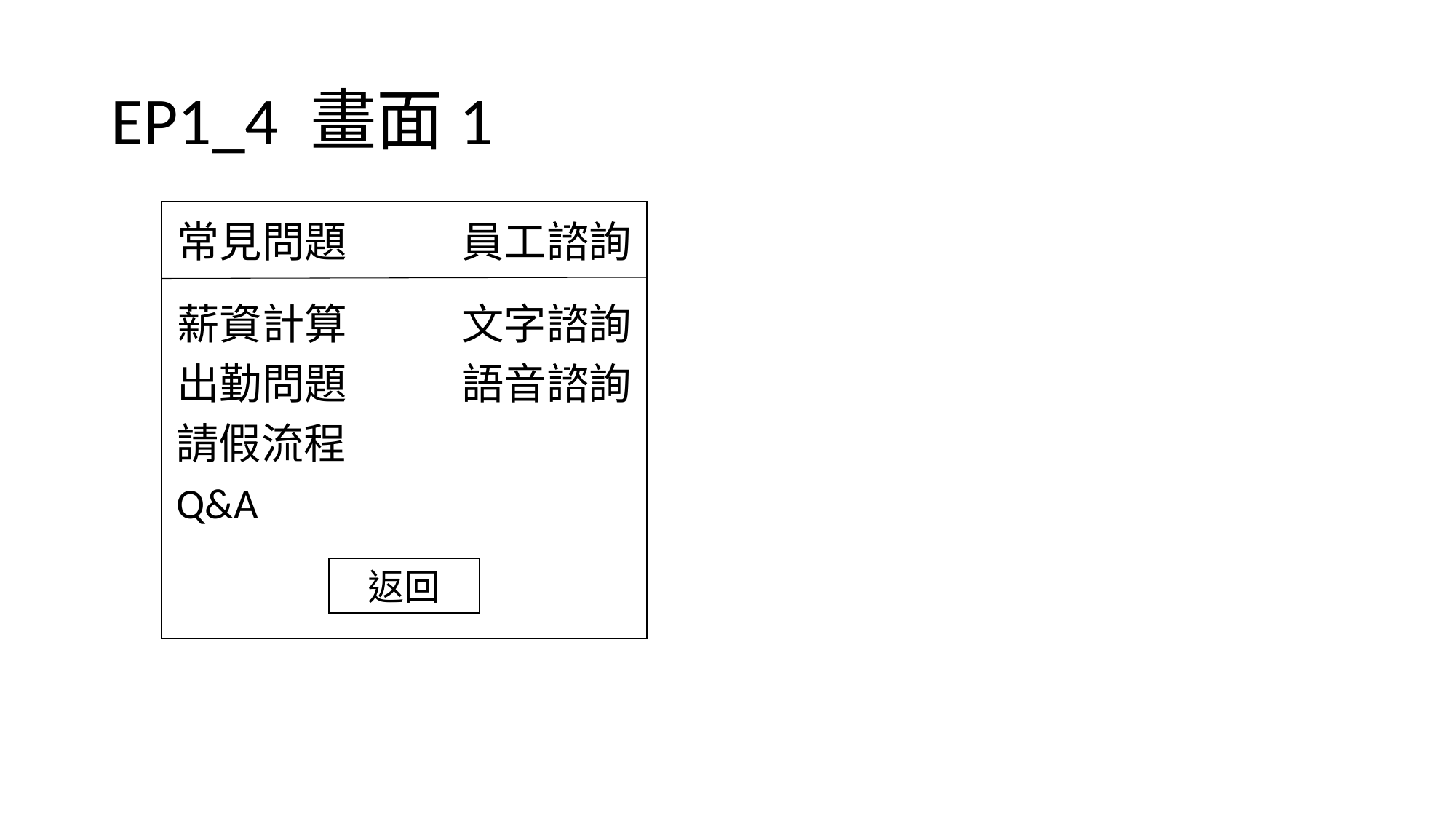

# EP1_4 畫面1

常見問題	       員工諮詢
薪資計算	       文字諮詢
出勤問題	       語音諮詢
請假流程
Q&A
返回